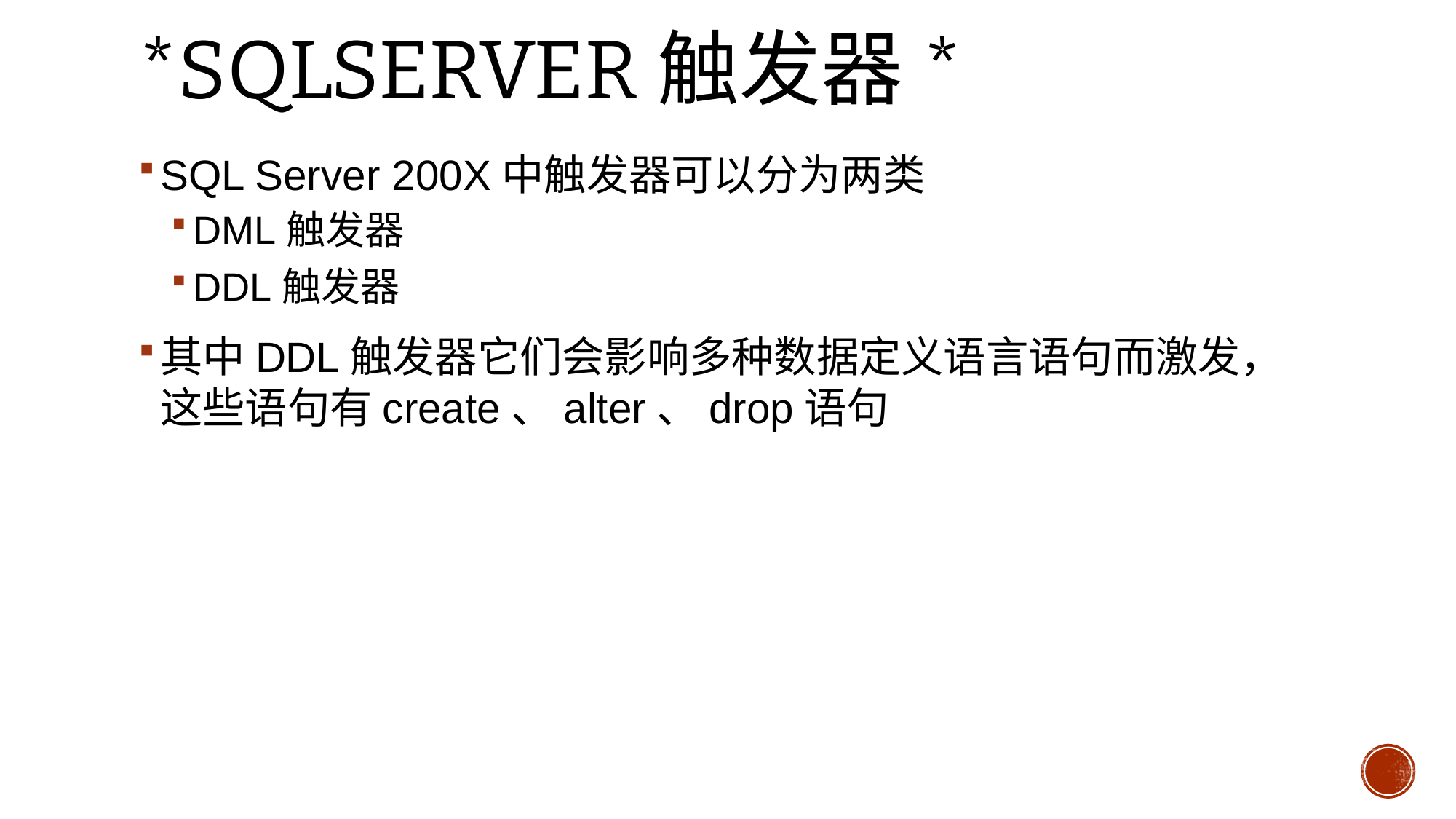

# *SQLServer触发器*
SQL Server 200X中触发器可以分为两类
DML触发器
DDL触发器
其中DDL触发器它们会影响多种数据定义语言语句而激发，这些语句有create、alter、drop语句
46